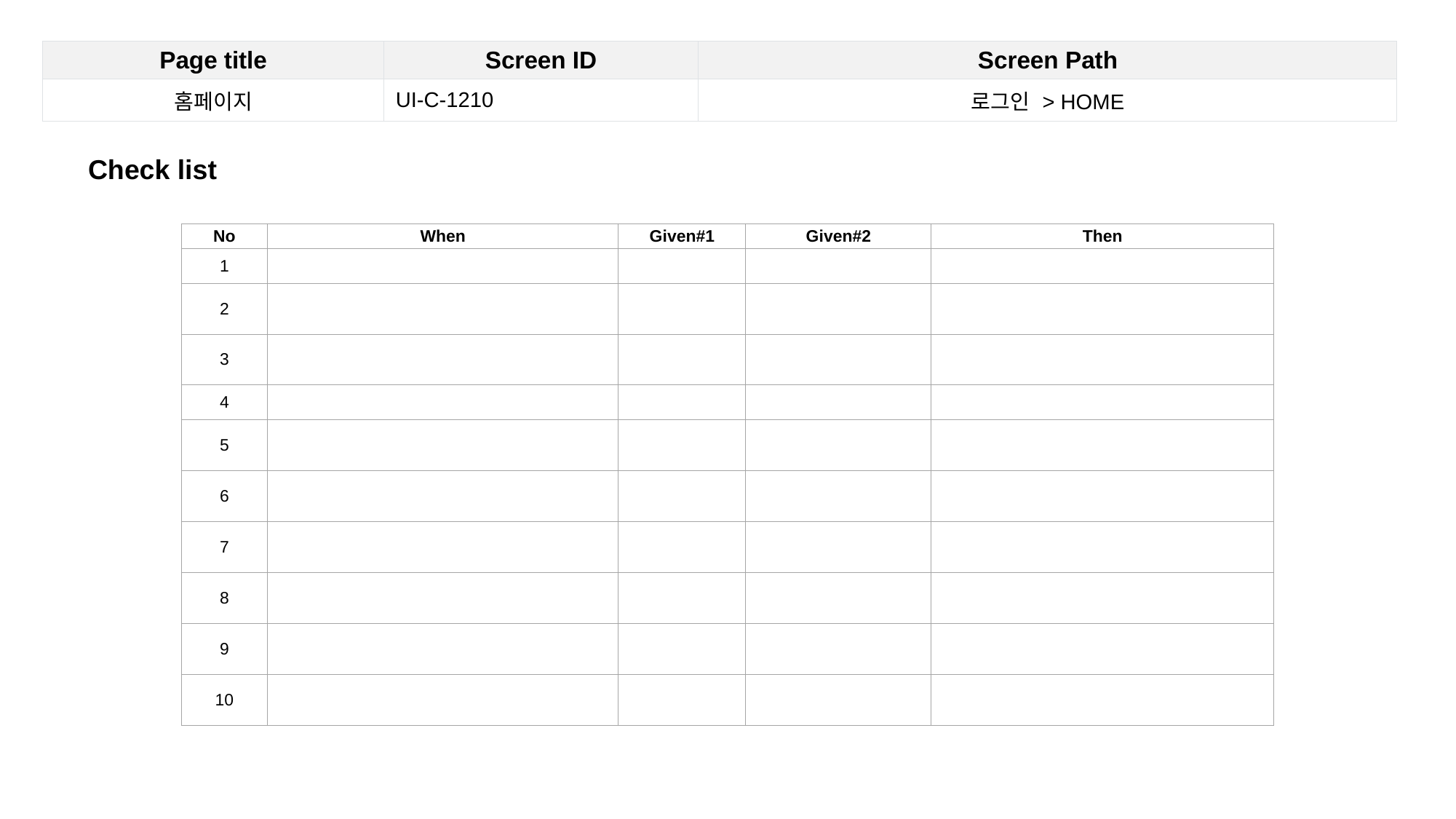

| Page title | Screen ID | Screen Path |
| --- | --- | --- |
| 홈페이지 | UI-C-1210 | 로그인 > HOME |
Check list

| No | When | Given#1 | Given#2 | Then |
| --- | --- | --- | --- | --- |
| 1 |  |  |  |  |
| 2 |  |  |  |  |
| 3 |  |  |  |  |
| 4 |  |  |  |  |
| 5 |  |  |  |  |
| 6 |  |  |  |  |
| 7 |  |  |  |  |
| 8 |  |  |  |  |
| 9 |  |  |  |  |
| 10 |  |  |  |  |